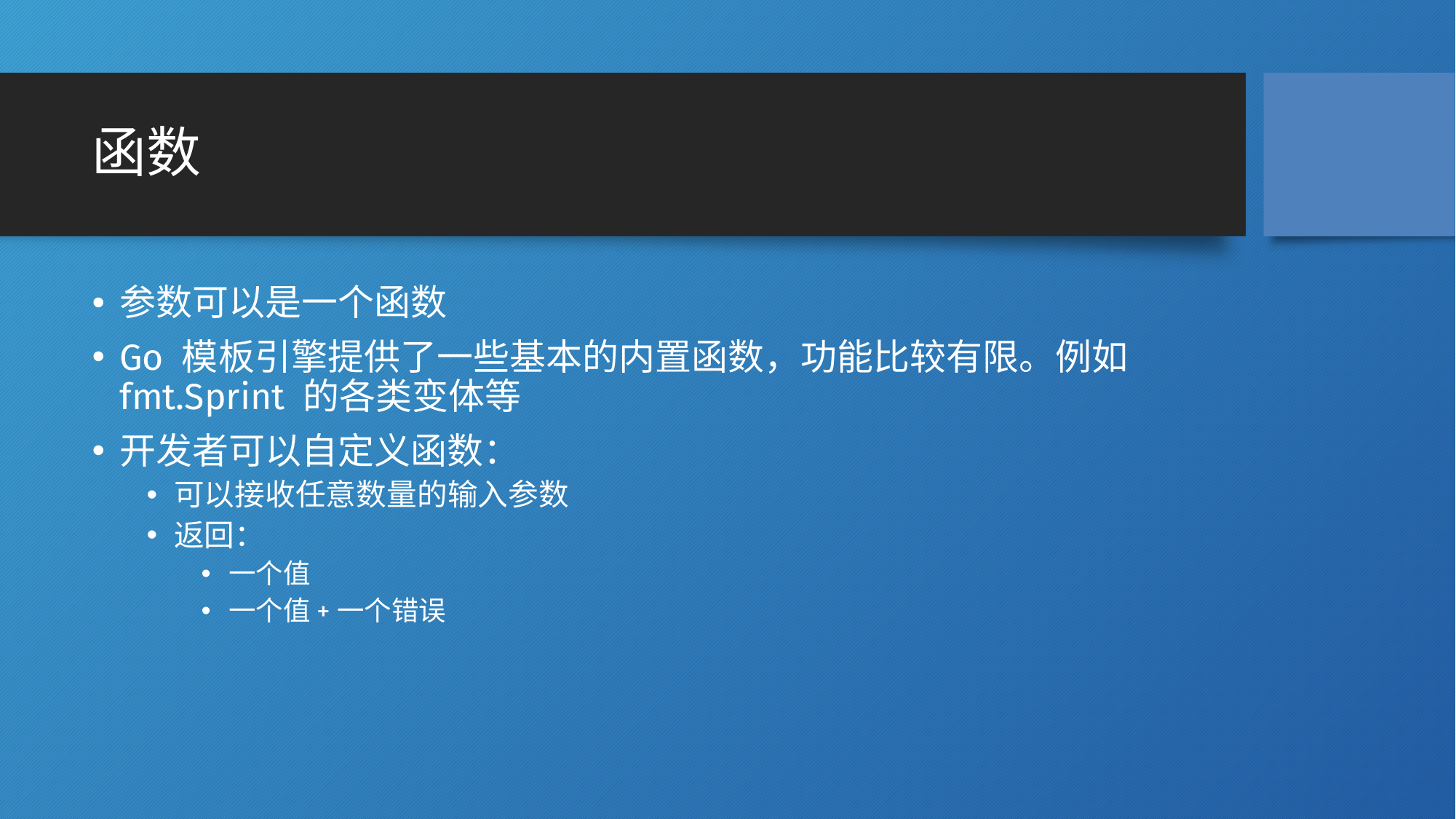

# 函数
参数可以是一个函数
Go 模板引擎提供了一些基本的内置函数，功能比较有限。例如 fmt.Sprint 的各类变体等
开发者可以自定义函数：
可以接收任意数量的输入参数
返回：
一个值
一个值+一个错误